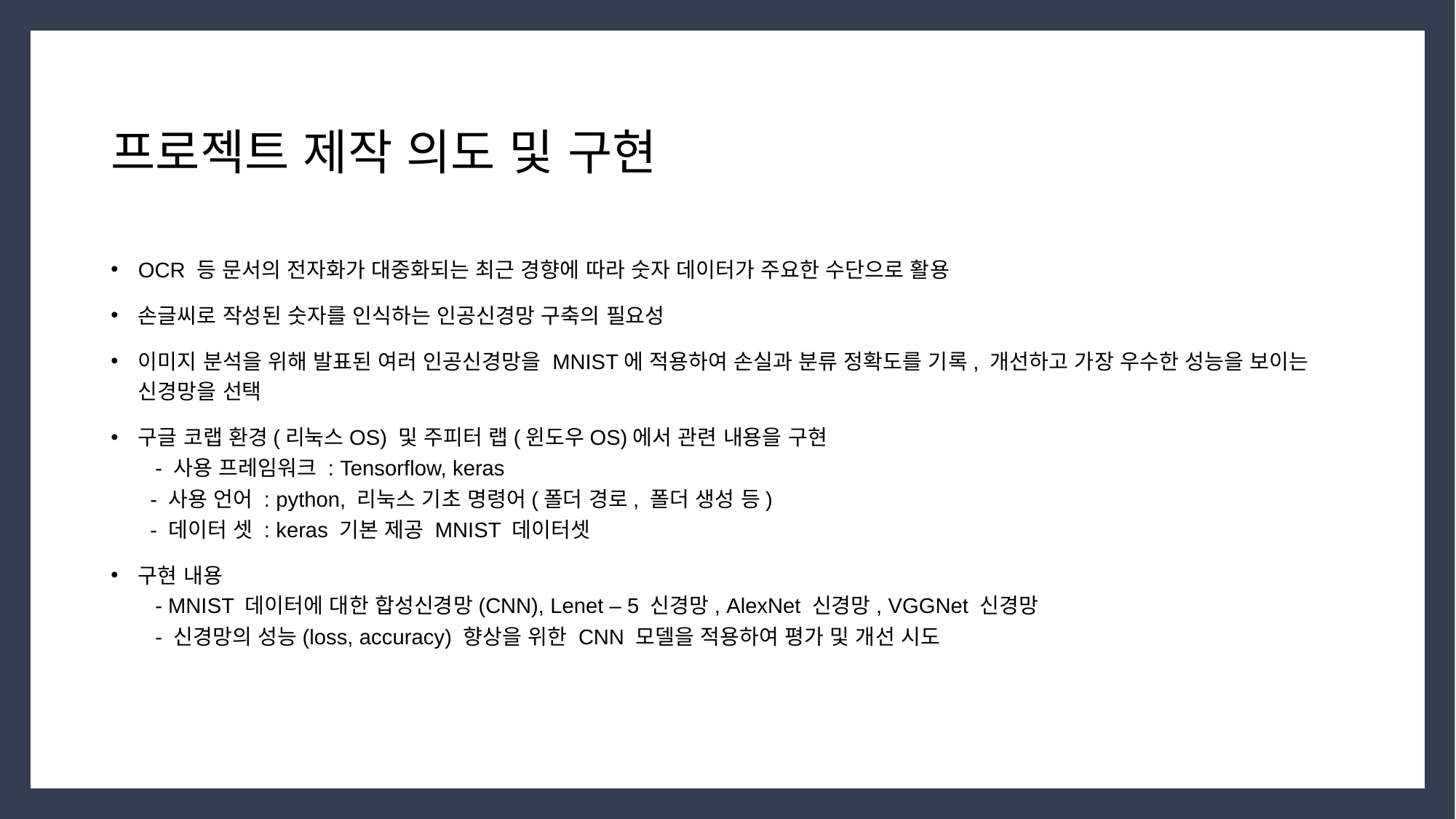

# 프로젝트 제작 의도 및 구현
OCR 등 문서의 전자화가 대중화되는 최근 경향에 따라 숫자 데이터가 주요한 수단으로 활용
손글씨로 작성된 숫자를 인식하는 인공신경망 구축의 필요성
이미지 분석을 위해 발표된 여러 인공신경망을 MNIST에 적용하여 손실과 분류 정확도를 기록, 개선하고 가장 우수한 성능을 보이는 신경망을 선택
구글 코랩 환경(리눅스OS) 및 주피터 랩(윈도우OS)에서 관련 내용을 구현
  - 사용 프레임워크 : Tensorflow, keras
  - 사용 언어 : python, 리눅스 기초 명령어(폴더 경로, 폴더 생성 등)
  - 데이터 셋 : keras 기본 제공 MNIST 데이터셋
구현 내용
  - MNIST 데이터에 대한 합성신경망(CNN), Lenet – 5 신경망, AlexNet 신경망, VGGNet 신경망
  - 신경망의 성능(loss, accuracy) 향상을 위한 CNN 모델을 적용하여 평가 및 개선 시도